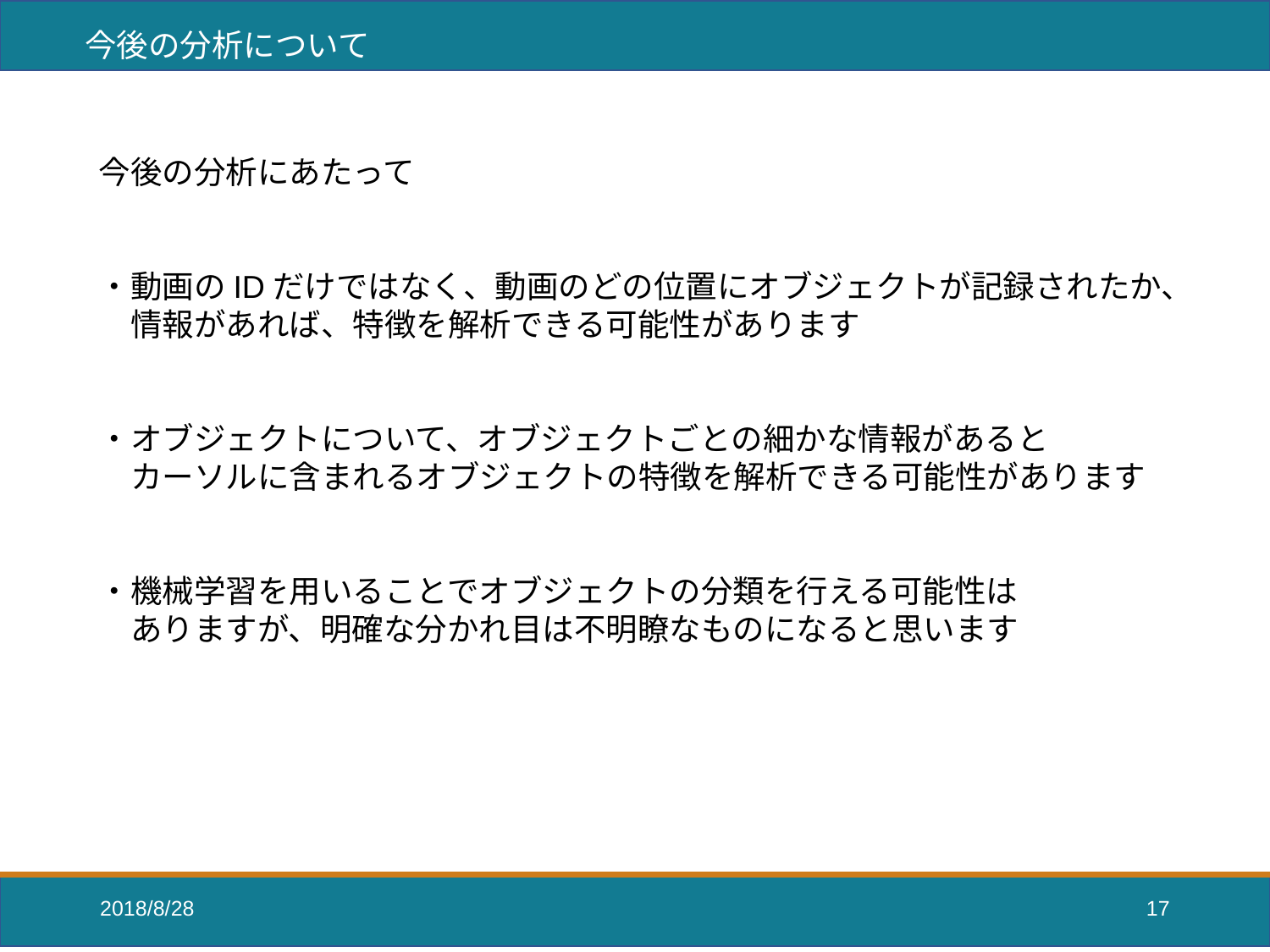

今後の分析について
今後の分析にあたって

・動画のIDだけではなく、動画のどの位置にオブジェクトが記録されたか、
　情報があれば、特徴を解析できる可能性があります

・オブジェクトについて、オブジェクトごとの細かな情報があると
　カーソルに含まれるオブジェクトの特徴を解析できる可能性があります

・機械学習を用いることでオブジェクトの分類を行える可能性は
　ありますが、明確な分かれ目は不明瞭なものになると思います

2018/8/28
17